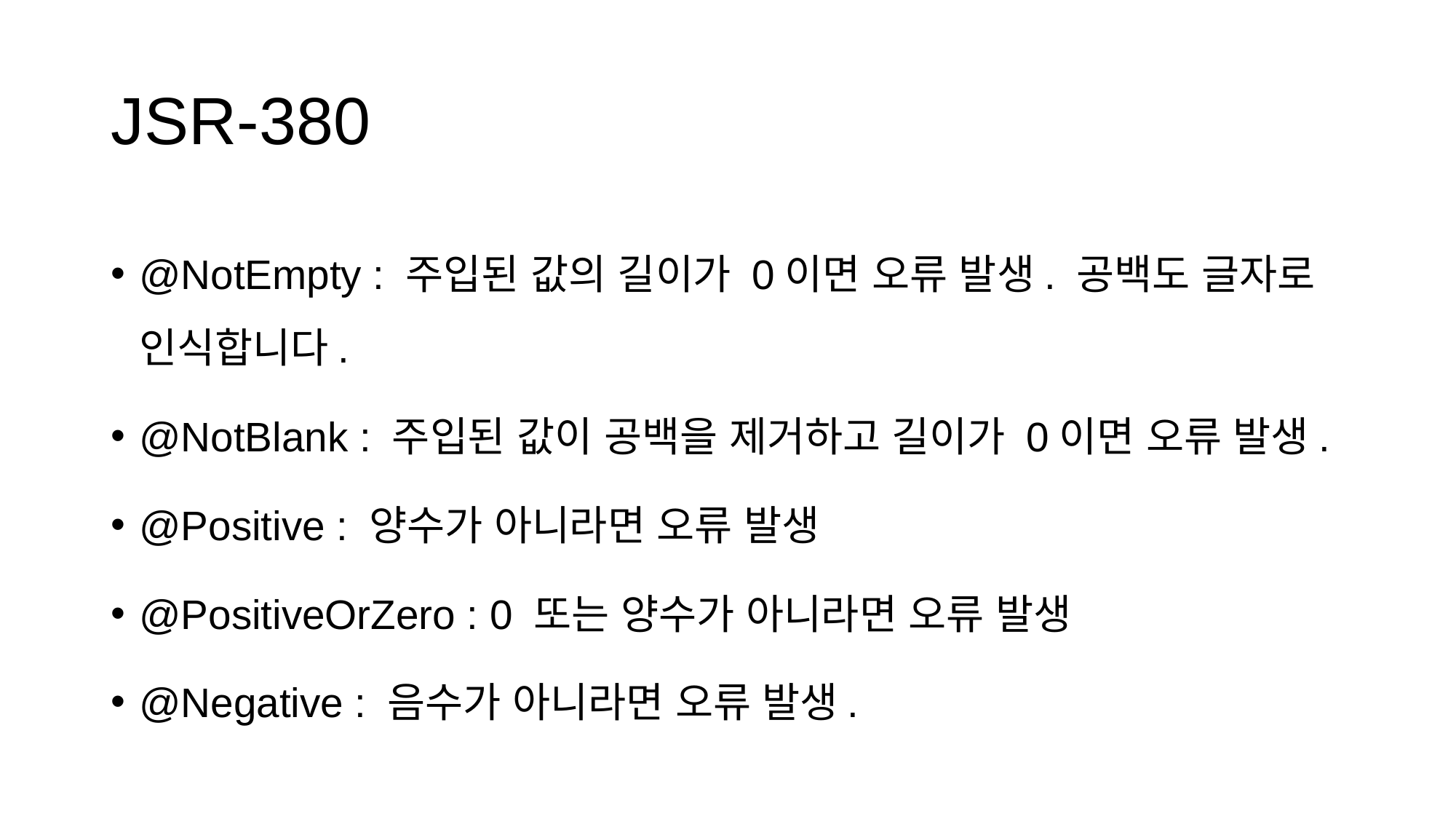

# JSR-380
@NotEmpty : 주입된 값의 길이가 0이면 오류 발생. 공백도 글자로 인식합니다.
@NotBlank : 주입된 값이 공백을 제거하고 길이가 0이면 오류 발생.
@Positive : 양수가 아니라면 오류 발생
@PositiveOrZero : 0 또는 양수가 아니라면 오류 발생
@Negative : 음수가 아니라면 오류 발생.